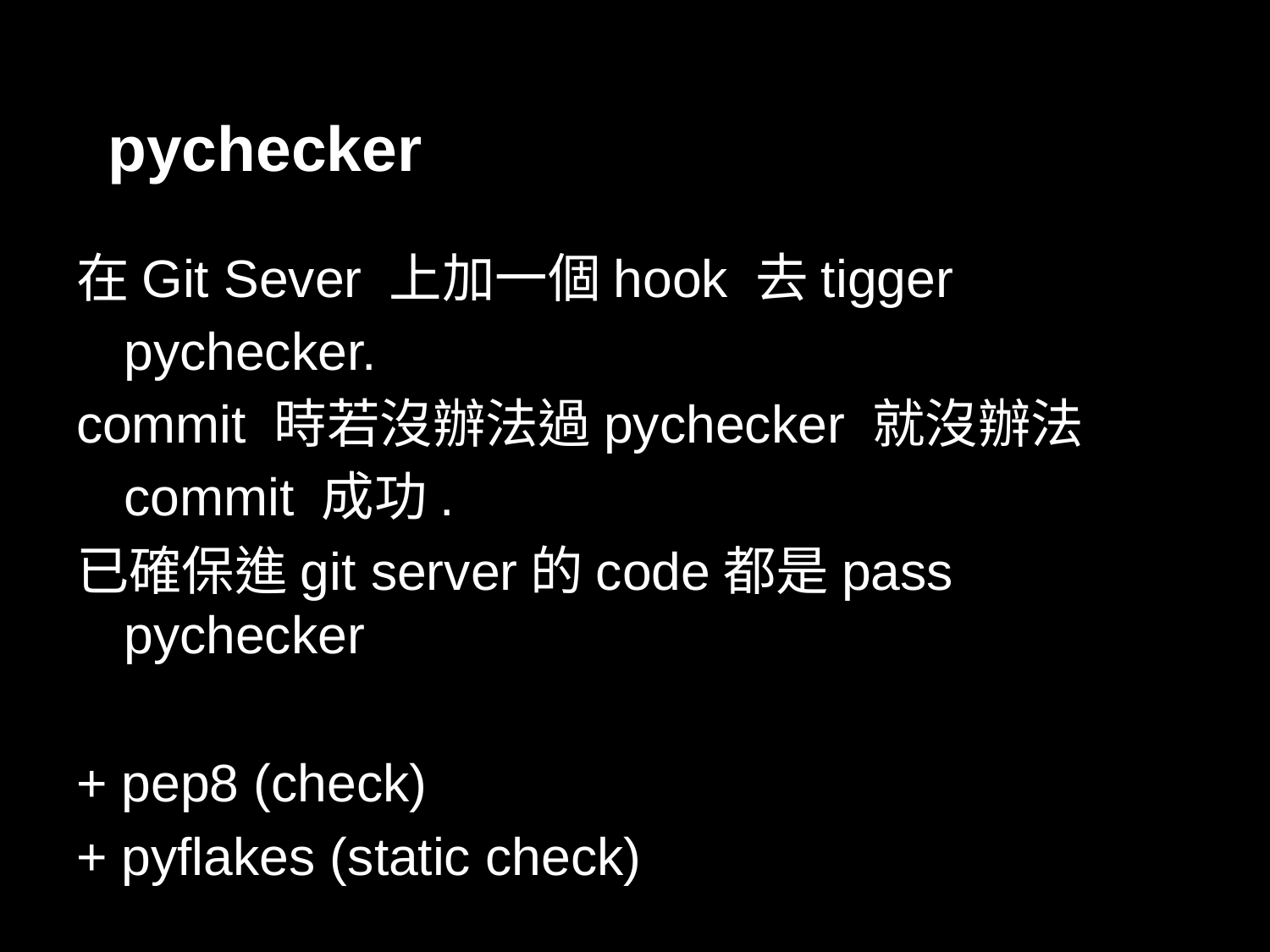

# pychecker
在Git Sever 上加一個hook 去tigger pychecker.
commit 時若沒辦法過pychecker 就沒辦法commit 成功.
已確保進git server的code都是pass pychecker

+ pep8 (check)
+ pyflakes (static check)